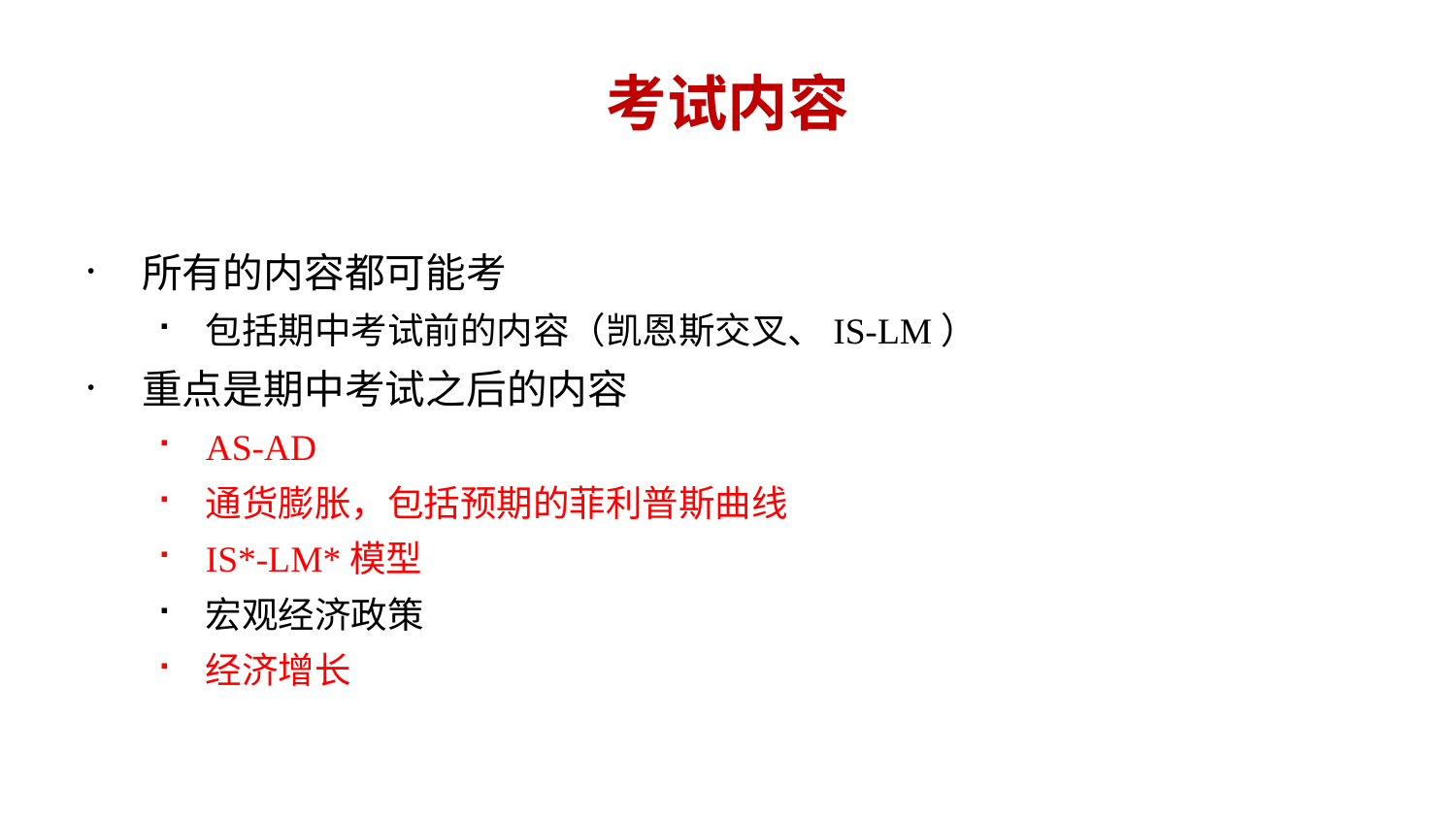

# 考试内容

所有的内容都可能考
包括期中考试前的内容（凯恩斯交叉、IS-LM）
重点是期中考试之后的内容
AS-AD
通货膨胀，包括预期的菲利普斯曲线
IS*-LM*模型
宏观经济政策
经济增长